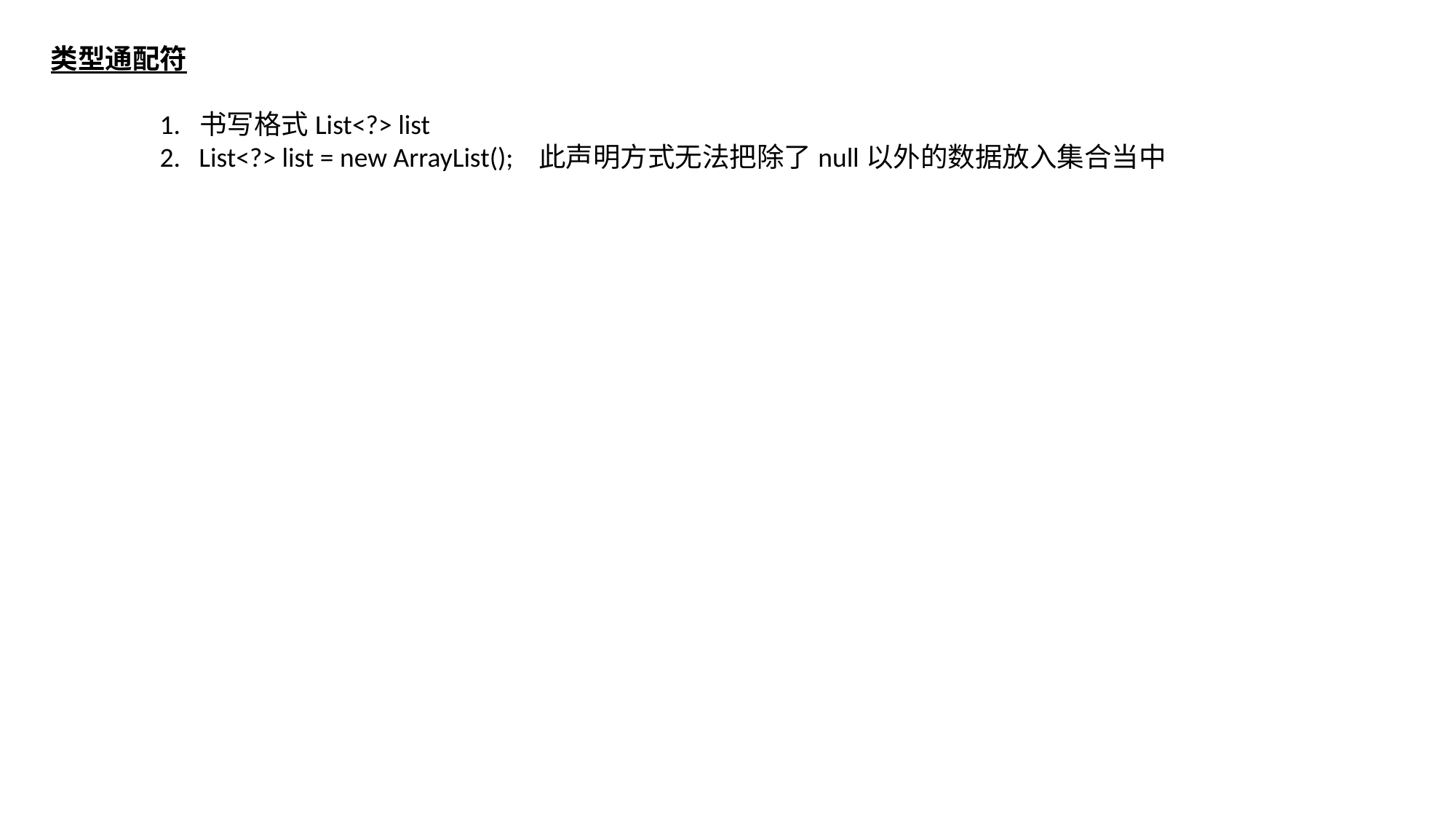

类型通配符

	1.  书写格式List<?> list
	2.   List<?> list = new ArrayList();   此声明方式无法把除了null以外的数据放入集合当中